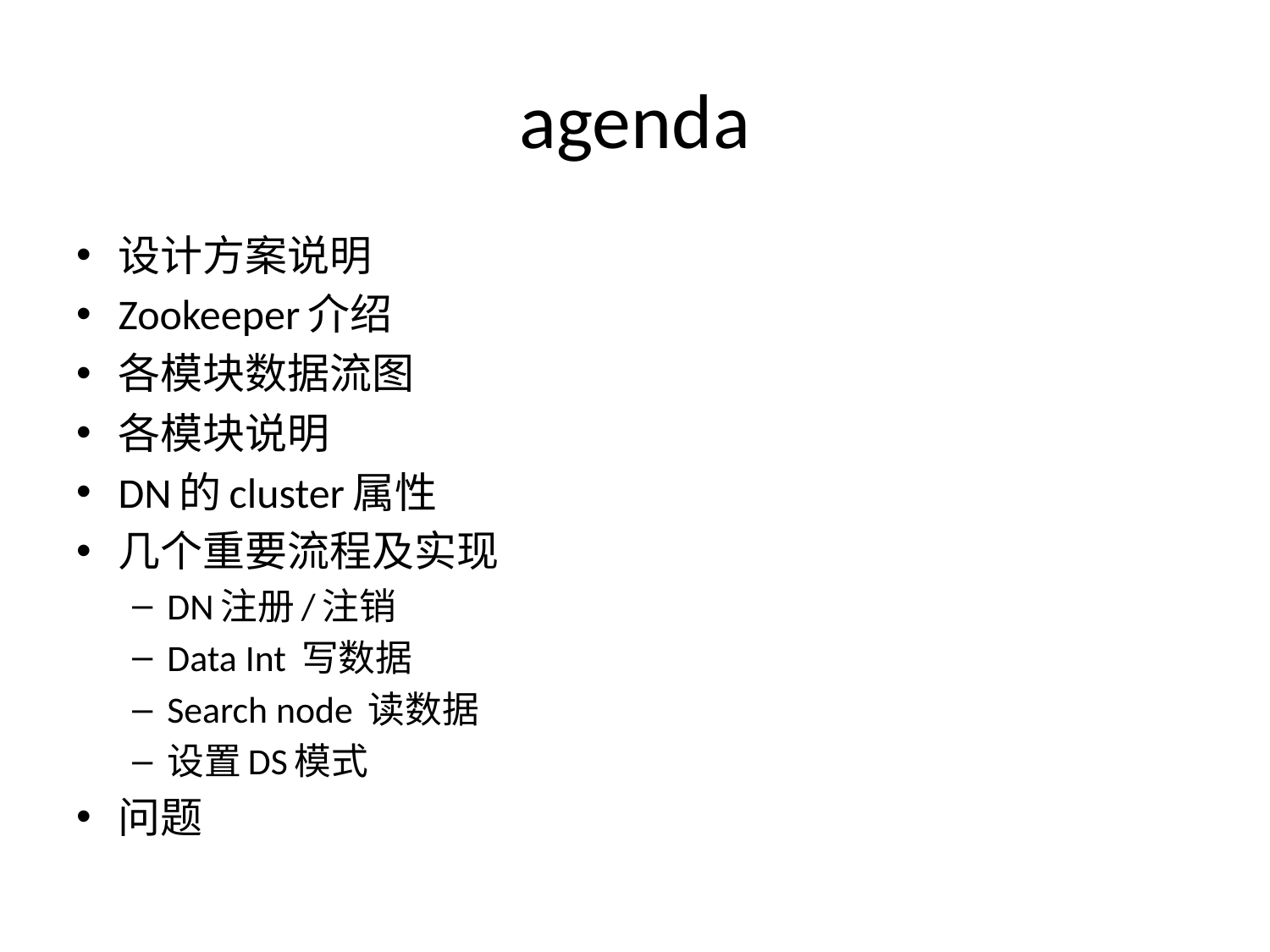

# agenda
设计方案说明
Zookeeper介绍
各模块数据流图
各模块说明
DN的cluster属性
几个重要流程及实现
DN注册/注销
Data Int 写数据
Search node 读数据
设置DS模式
问题